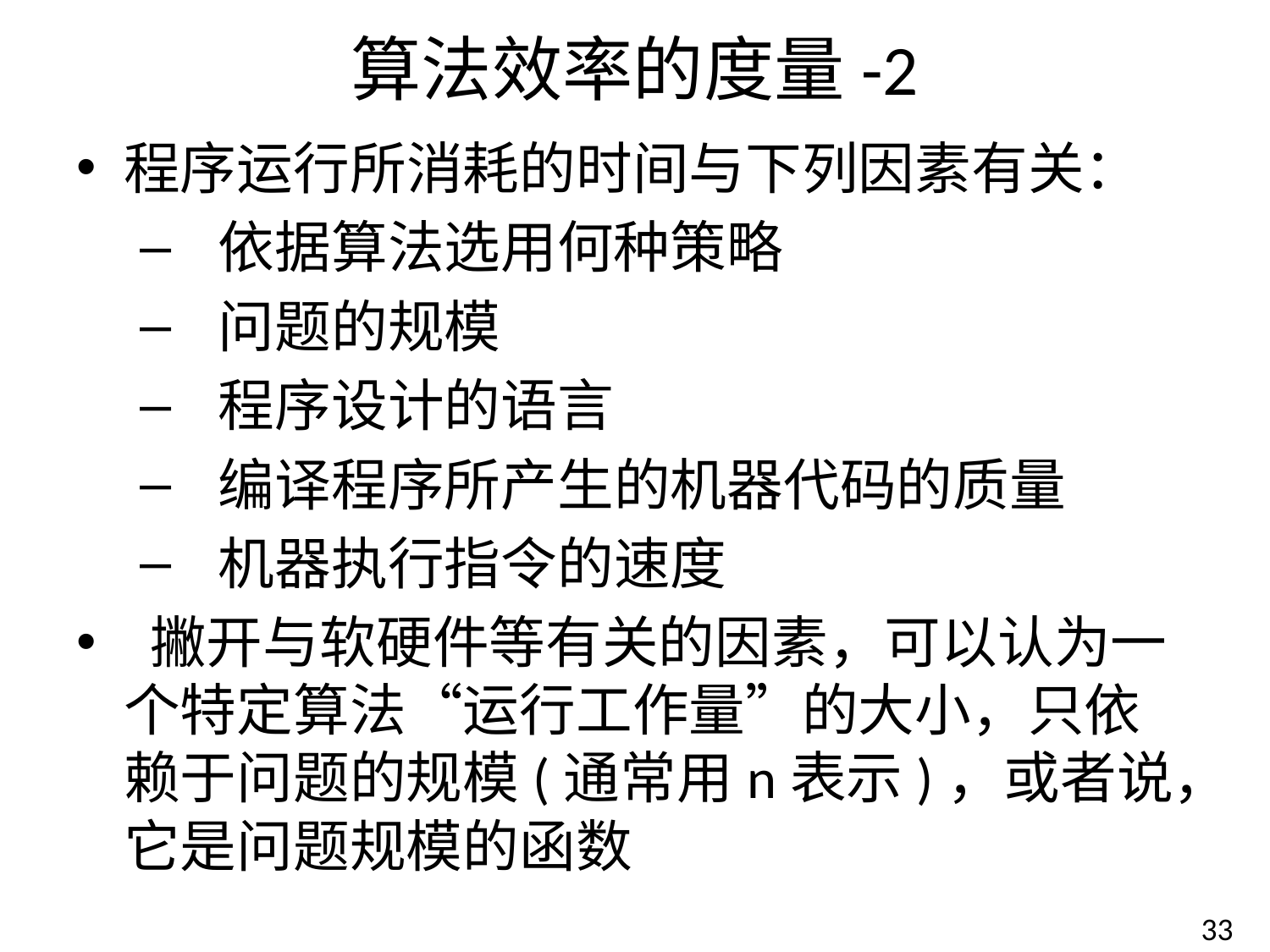

# 算法效率的度量-2
程序运行所消耗的时间与下列因素有关：
  依据算法选用何种策略
  问题的规模
  程序设计的语言
  编译程序所产生的机器代码的质量
  机器执行指令的速度
 撇开与软硬件等有关的因素，可以认为一个特定算法“运行工作量”的大小，只依赖于问题的规模(通常用n表示)，或者说，它是问题规模的函数

33